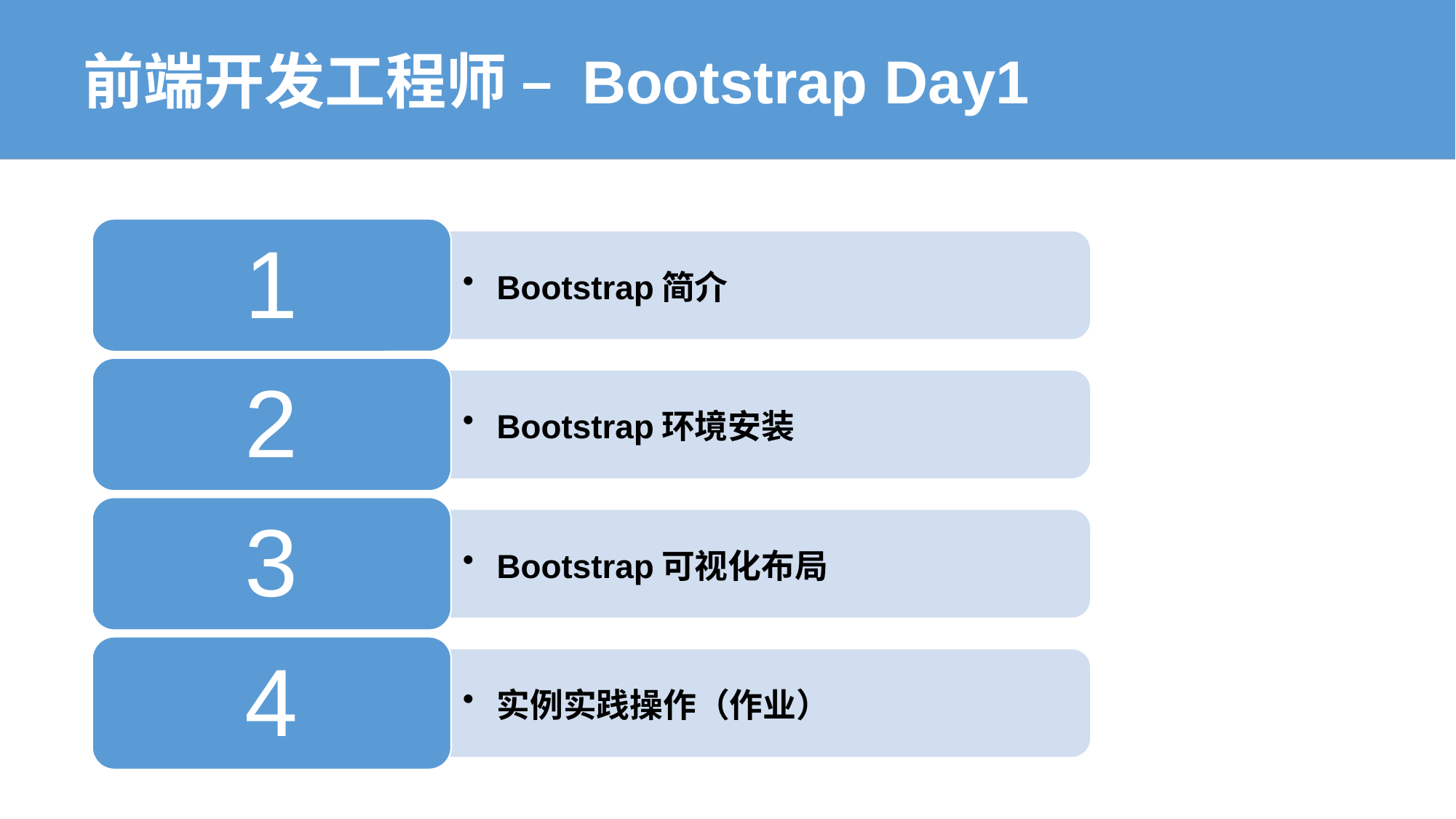

# 前端开发工程师 – Bootstrap Day1
1
Bootstrap简介
Bootstrap环境安装
3
Bootstrap可视化布局
4
实例实践操作（作业）
2